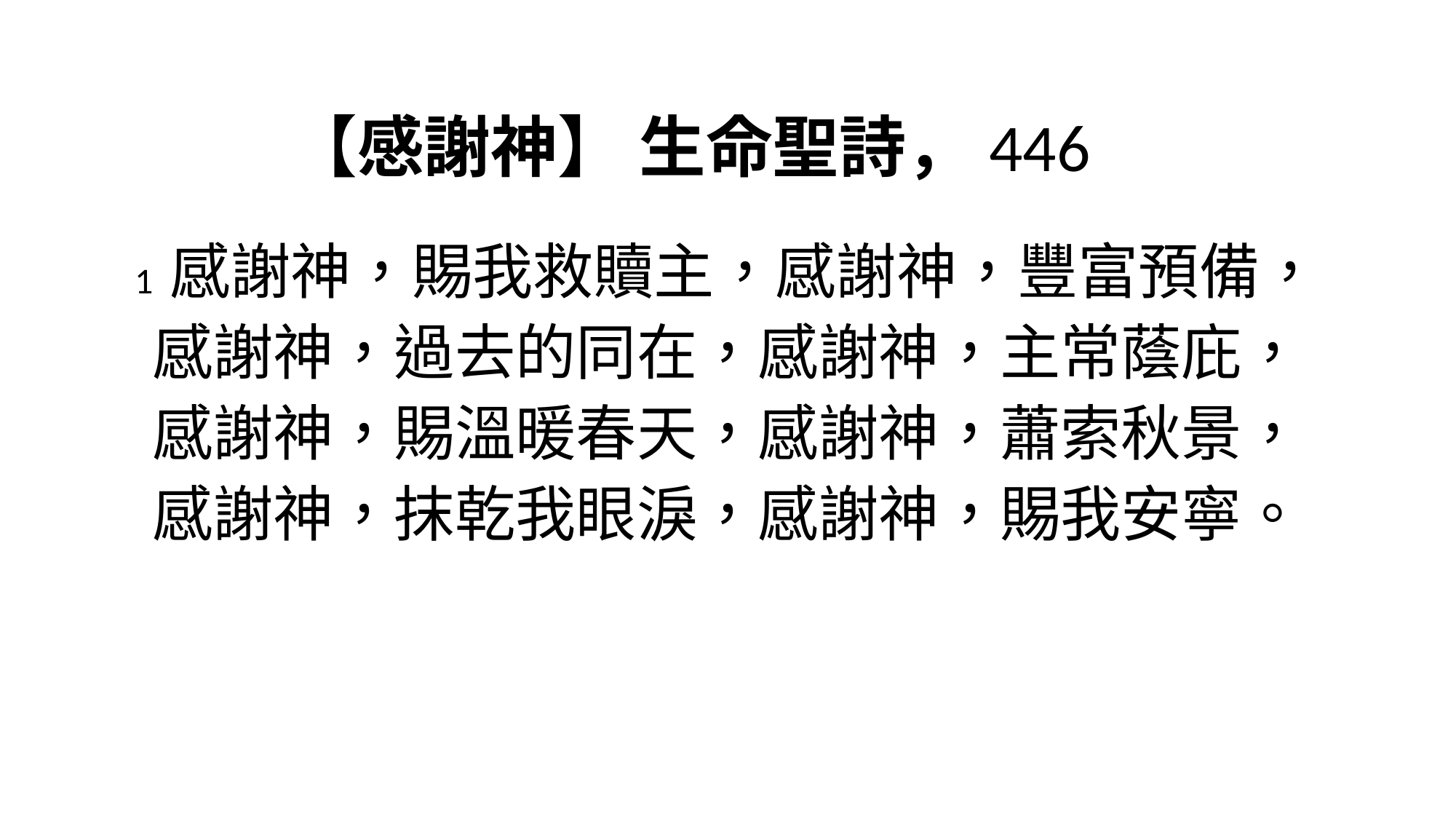

# 【感謝神】 生命聖詩，446
1 感謝神，賜我救贖主，感謝神，豐富預備，
感謝神，過去的同在，感謝神，主常蔭庇，
感謝神，賜溫暖春天，感謝神，蕭索秋景，
感謝神，抹乾我眼淚，感謝神，賜我安寧。